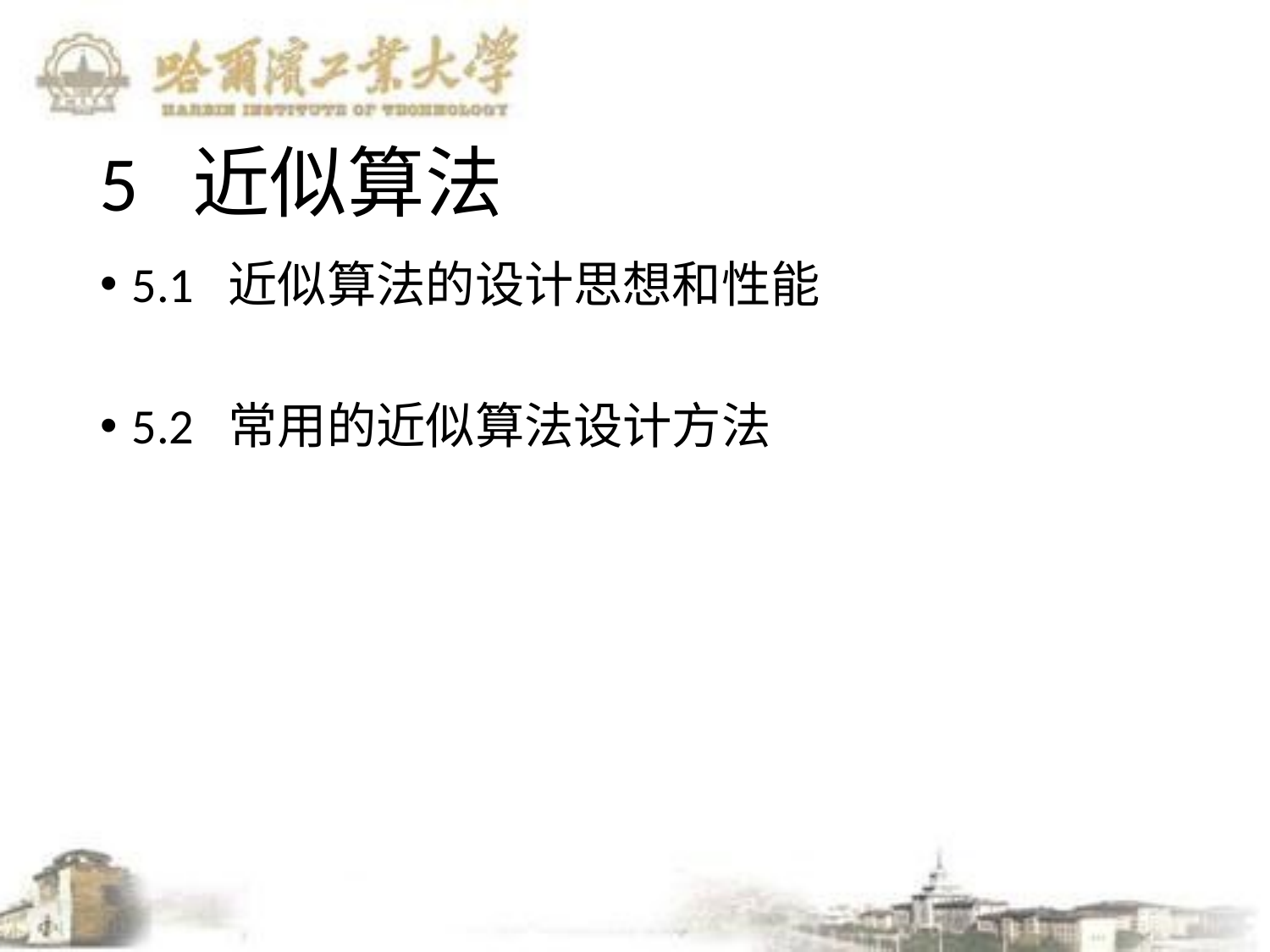

# 5  近似算法
5.1  近似算法的设计思想和性能

5.2  常用的近似算法设计方法